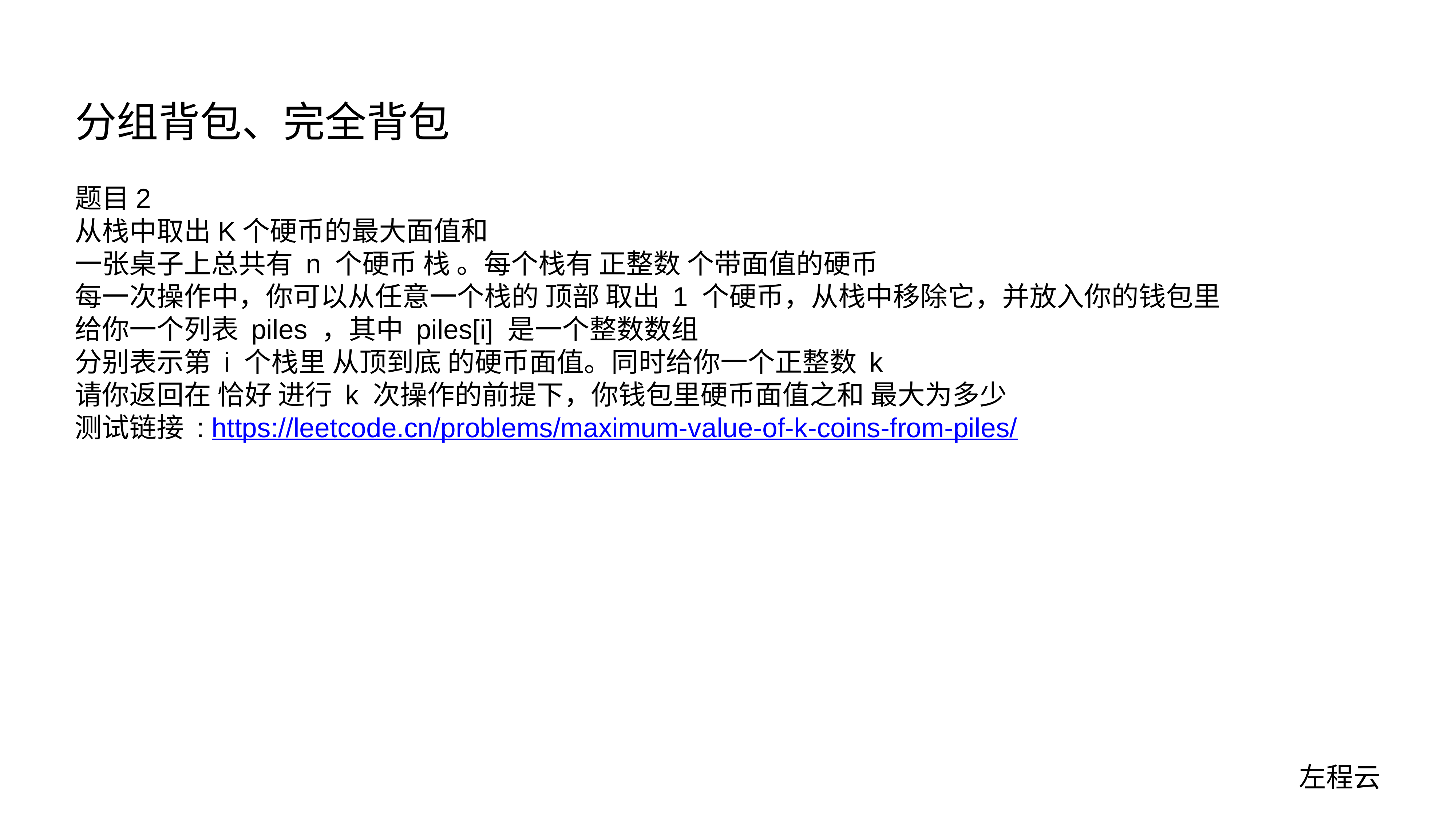

# 分组背包、完全背包
题目2
从栈中取出K个硬币的最大面值和
一张桌子上总共有 n 个硬币 栈 。每个栈有 正整数 个带面值的硬币
每一次操作中，你可以从任意一个栈的 顶部 取出 1 个硬币，从栈中移除它，并放入你的钱包里
给你一个列表 piles ，其中 piles[i] 是一个整数数组
分别表示第 i 个栈里 从顶到底 的硬币面值。同时给你一个正整数 k
请你返回在 恰好 进行 k 次操作的前提下，你钱包里硬币面值之和 最大为多少
测试链接 : https://leetcode.cn/problems/maximum-value-of-k-coins-from-piles/
左程云